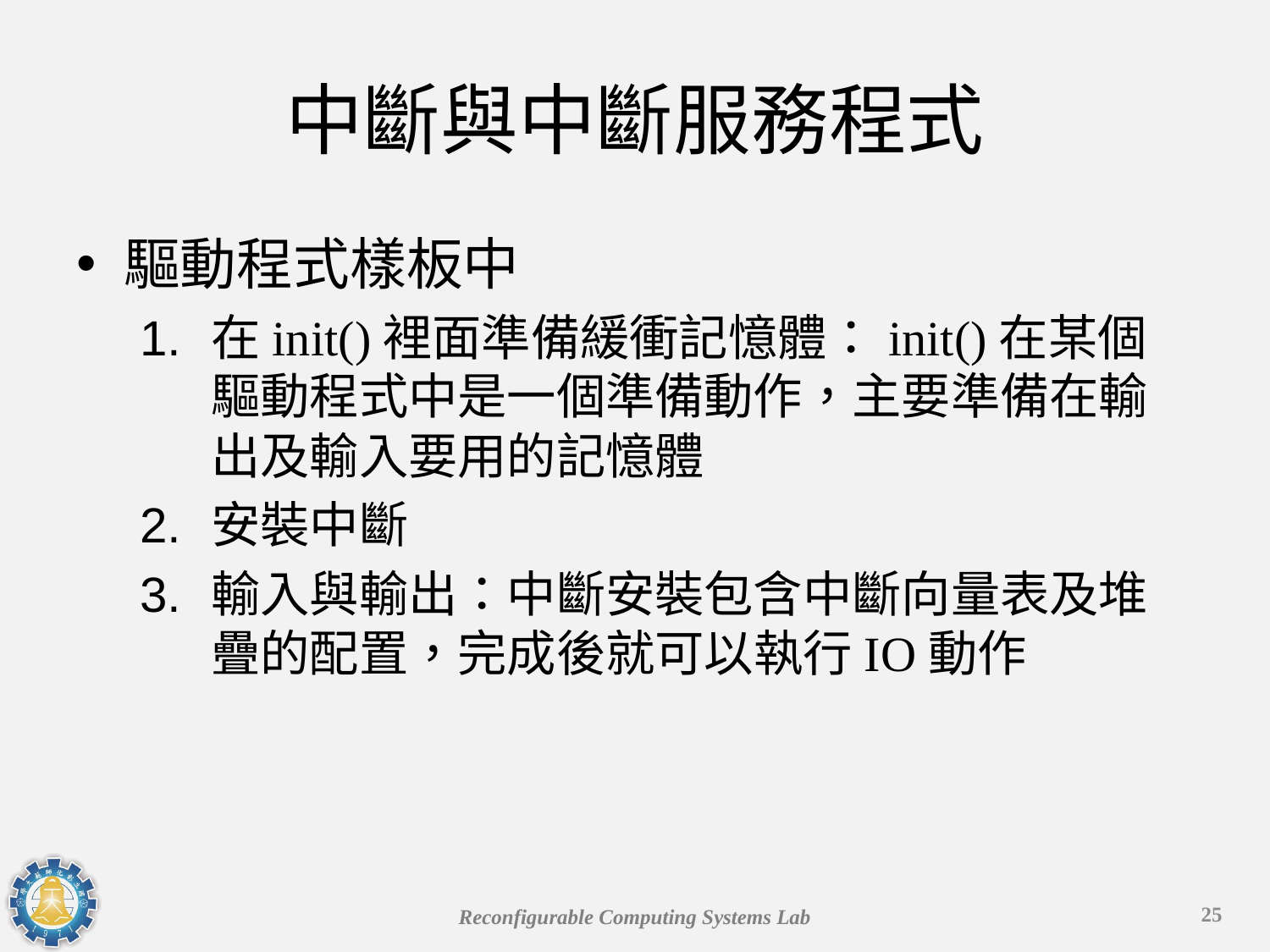

# 中斷與中斷服務程式
驅動程式樣板中
在init()裡面準備緩衝記憶體：init()在某個驅動程式中是一個準備動作，主要準備在輸出及輸入要用的記憶體
安裝中斷
輸入與輸出：中斷安裝包含中斷向量表及堆疊的配置，完成後就可以執行IO動作

25